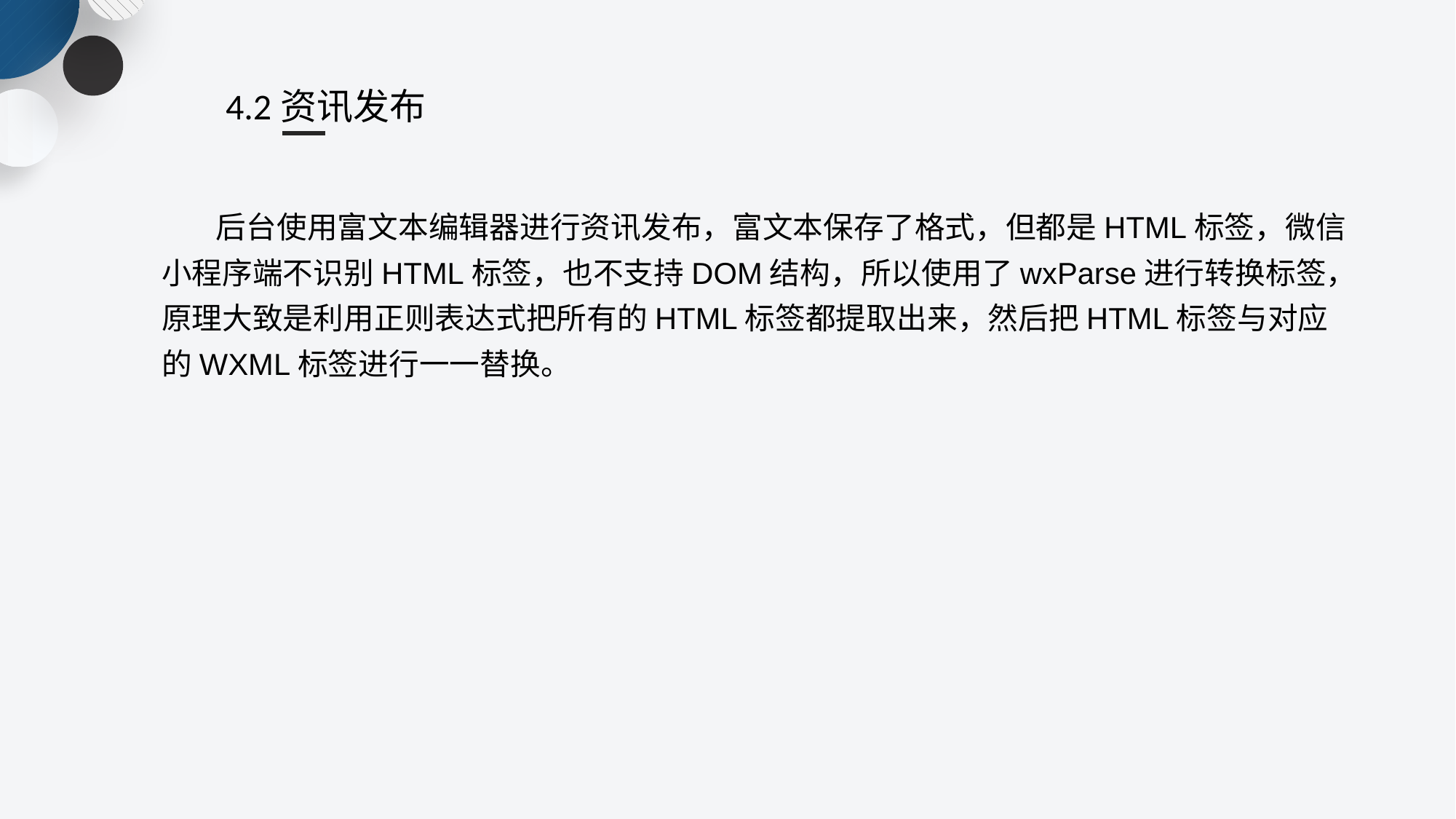

4.2资讯发布

       后台使用富文本编辑器进行资讯发布，富文本保存了格式，但都是HTML标签，微信小程序端不识别HTML标签，也不支持DOM结构，所以使用了wxParse进行转换标签，原理大致是利用正则表达式把所有的HTML标签都提取出来，然后把HTML标签与对应的WXML标签进行一一替换。